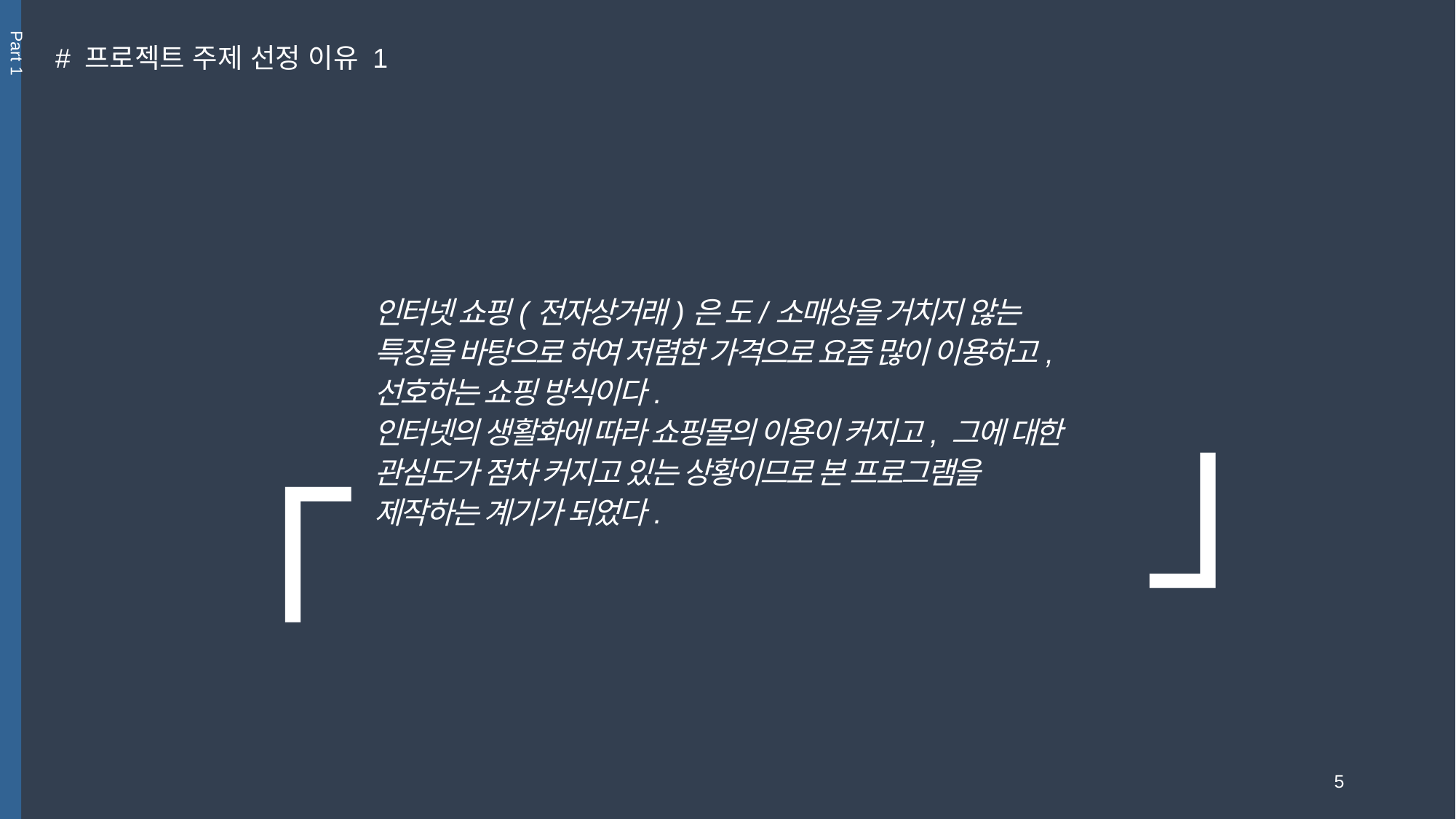

Part 1
# 프로젝트 주제 선정 이유 1
 「
」
인터넷 쇼핑(전자상거래)은 도/소매상을 거치지 않는 특징을 바탕으로 하여 저렴한 가격으로 요즘 많이 이용하고, 선호하는 쇼핑 방식이다.
인터넷의 생활화에 따라 쇼핑몰의 이용이 커지고, 그에 대한 관심도가 점차 커지고 있는 상황이므로 본 프로그램을 제작하는 계기가 되었다.
5